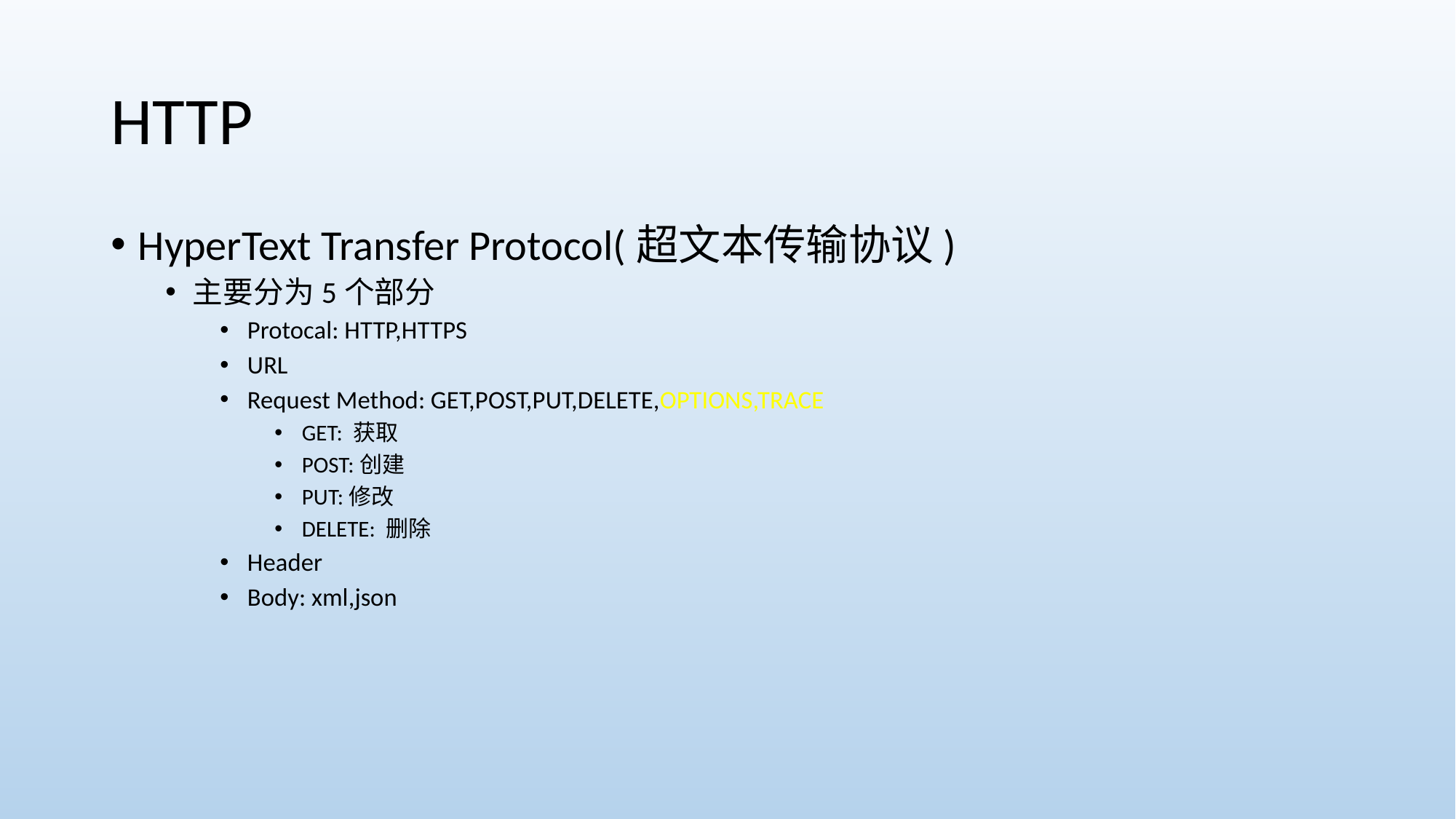

# HTTP
HyperText Transfer Protocol(超文本传输协议)
主要分为5个部分
Protocal: HTTP,HTTPS
URL
Request Method: GET,POST,PUT,DELETE,OPTIONS,TRACE
GET: 获取
POST:创建
PUT:修改
DELETE: 删除
Header
Body: xml,json